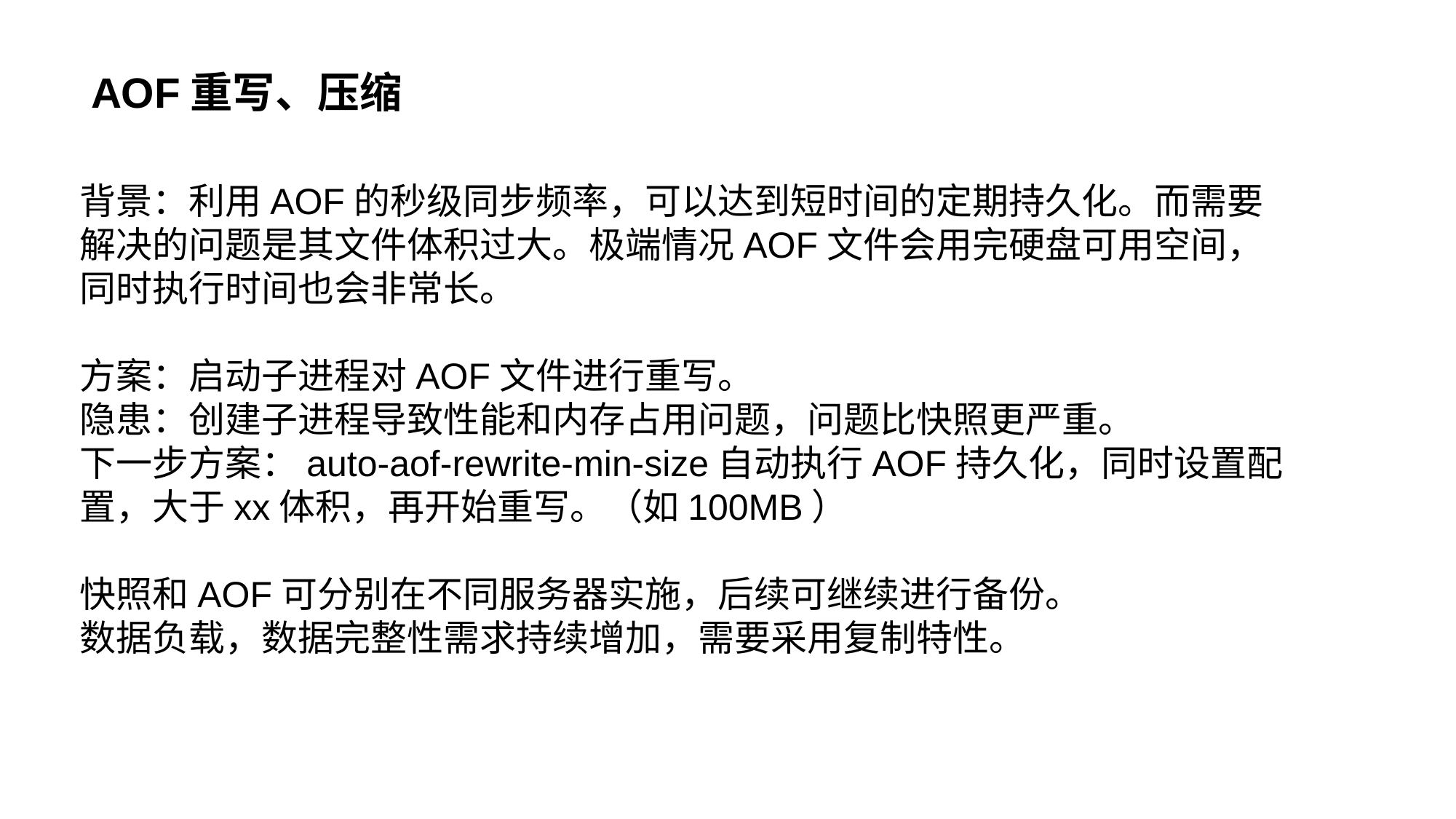

# AOF重写、压缩
背景：利用AOF的秒级同步频率，可以达到短时间的定期持久化。而需要解决的问题是其文件体积过大。极端情况AOF文件会用完硬盘可用空间，同时执行时间也会非常长。

方案：启动子进程对AOF文件进行重写。
隐患：创建子进程导致性能和内存占用问题，问题比快照更严重。
下一步方案：auto-aof-rewrite-min-size自动执行AOF持久化，同时设置配置，大于xx体积，再开始重写。（如100MB）

快照和AOF可分别在不同服务器实施，后续可继续进行备份。
数据负载，数据完整性需求持续增加，需要采用复制特性。